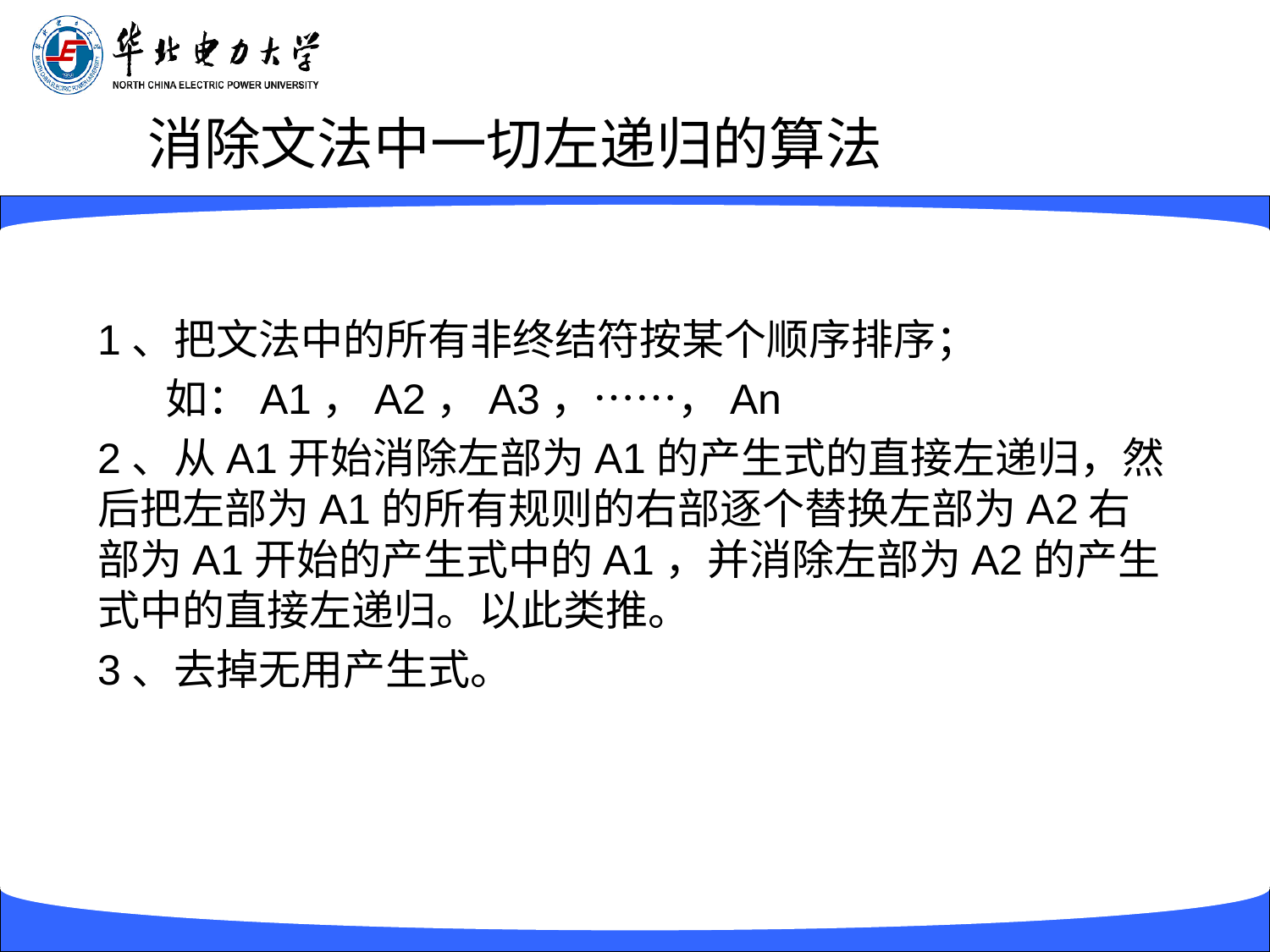

# 消除文法中一切左递归的算法
1、把文法中的所有非终结符按某个顺序排序；
      如：A1，A2，A3，……，An
2、从A1开始消除左部为A1的产生式的直接左递归，然后把左部为A1的所有规则的右部逐个替换左部为A2右部为A1开始的产生式中的A1，并消除左部为A2的产生式中的直接左递归。以此类推。
3、去掉无用产生式。